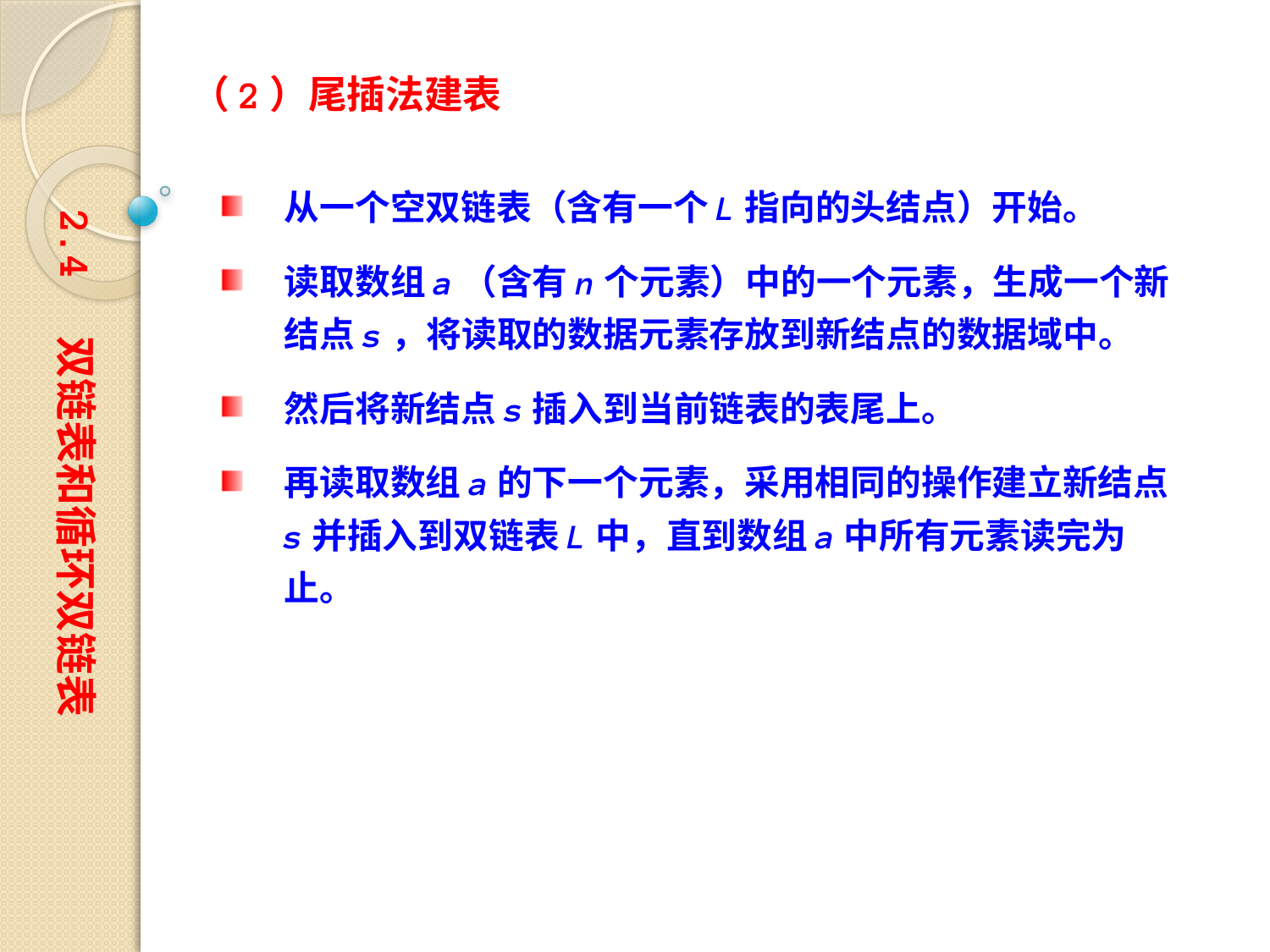

（2）尾插法建表
从一个空双链表（含有一个L指向的头结点）开始。
读取数组a（含有n个元素）中的一个元素，生成一个新结点s，将读取的数据元素存放到新结点的数据域中。
然后将新结点s插入到当前链表的表尾上。
再读取数组a的下一个元素，采用相同的操作建立新结点s并插入到双链表L中，直到数组a中所有元素读完为止。
2.4  双链表和循环双链表